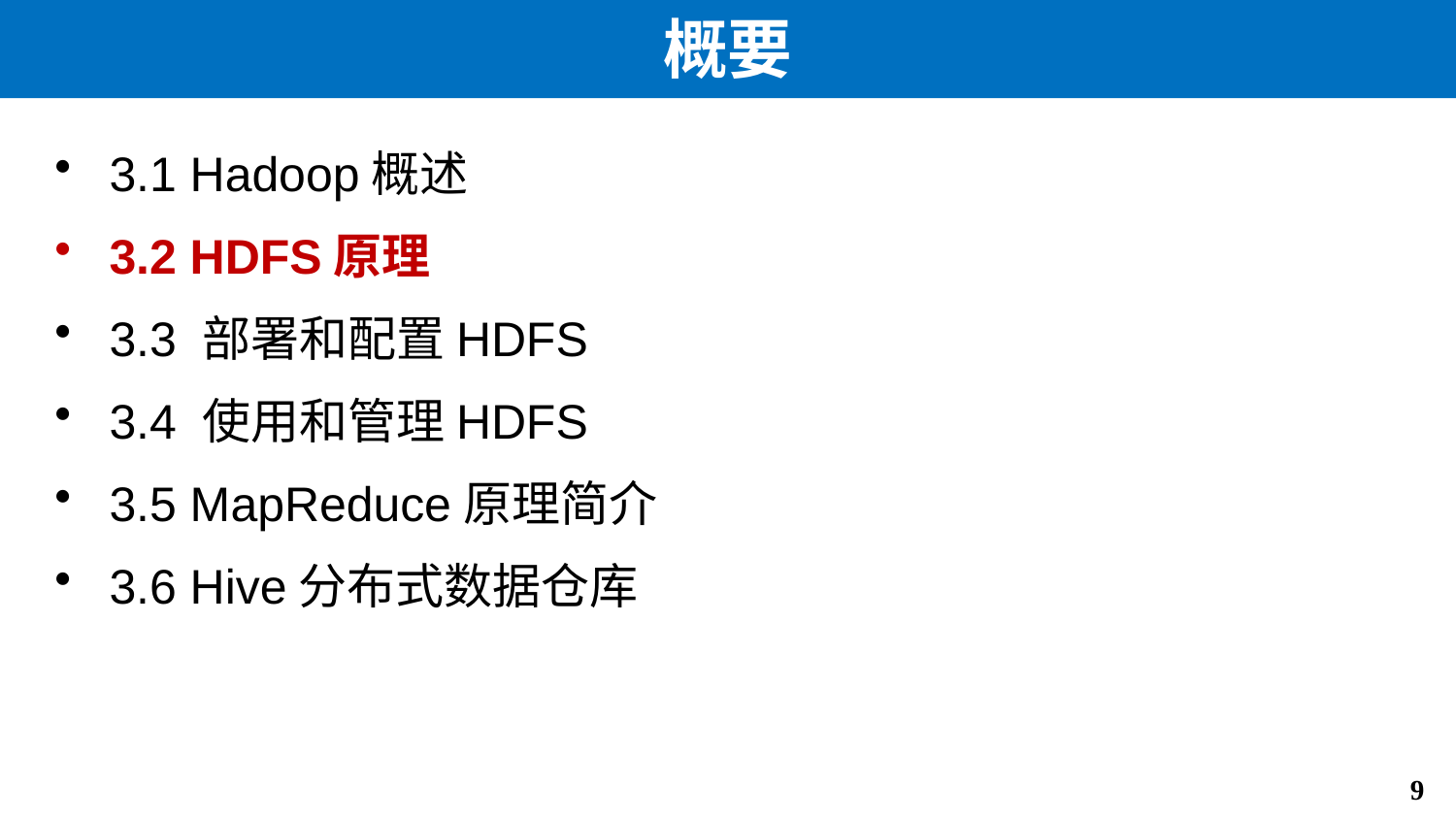

# 概要
3.1 Hadoop概述
3.2 HDFS原理
3.3 部署和配置HDFS
3.4 使用和管理HDFS
3.5 MapReduce原理简介
3.6 Hive分布式数据仓库